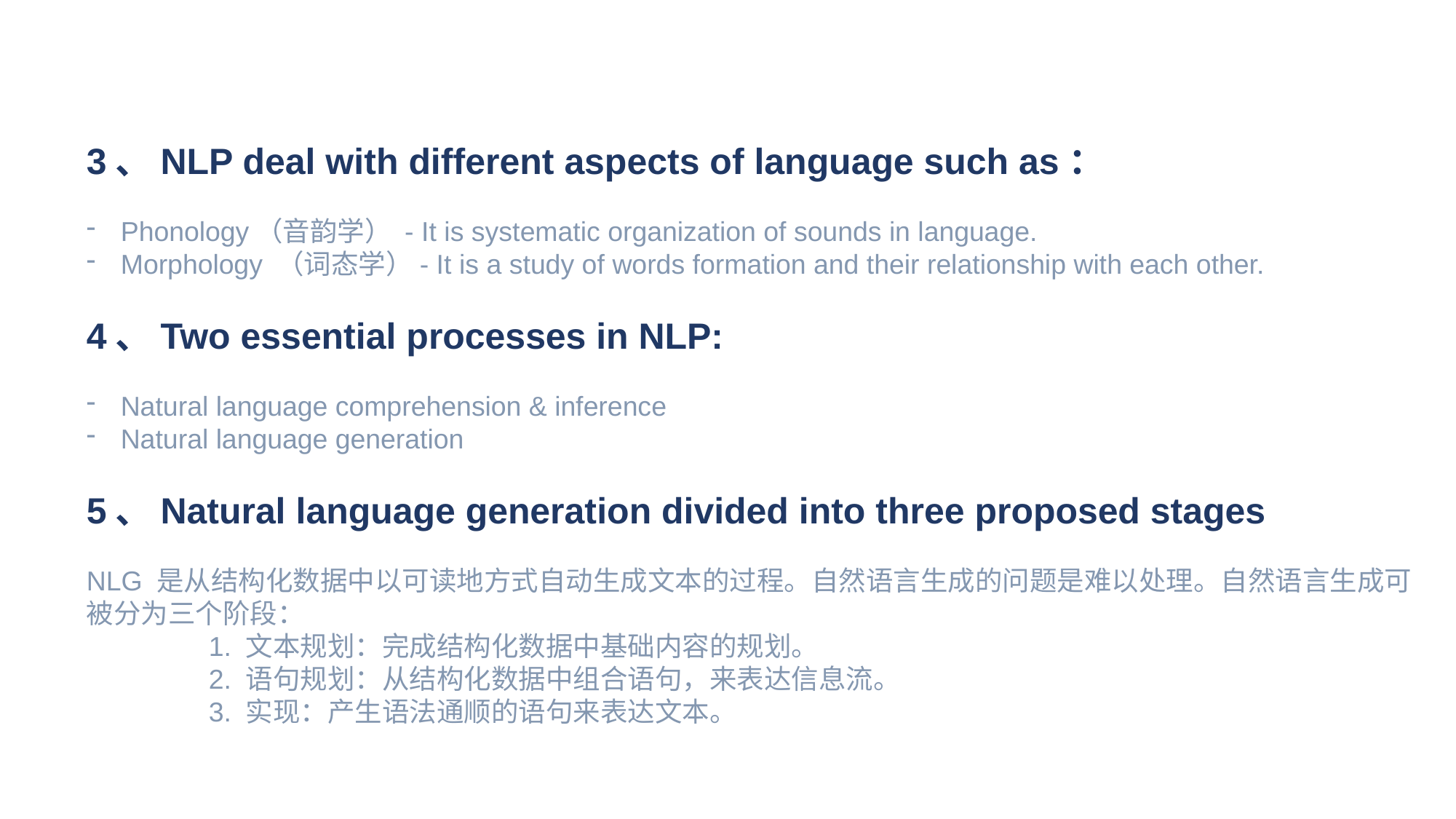

3、NLP deal with different aspects of language such as：

Phonology（音韵学） - It is systematic organization of sounds in language.
Morphology （词态学）- It is a study of words formation and their relationship with each other.

4、Two essential processes in NLP:

Natural language comprehension & inference
Natural language generation

5、Natural language generation divided into three proposed stages

NLG 是从结构化数据中以可读地方式自动生成文本的过程。自然语言生成的问题是难以处理。自然语言生成可被分为三个阶段：
                1. 文本规划：完成结构化数据中基础内容的规划。
                2. 语句规划：从结构化数据中组合语句，来表达信息流。
                3. 实现：产生语法通顺的语句来表达文本。